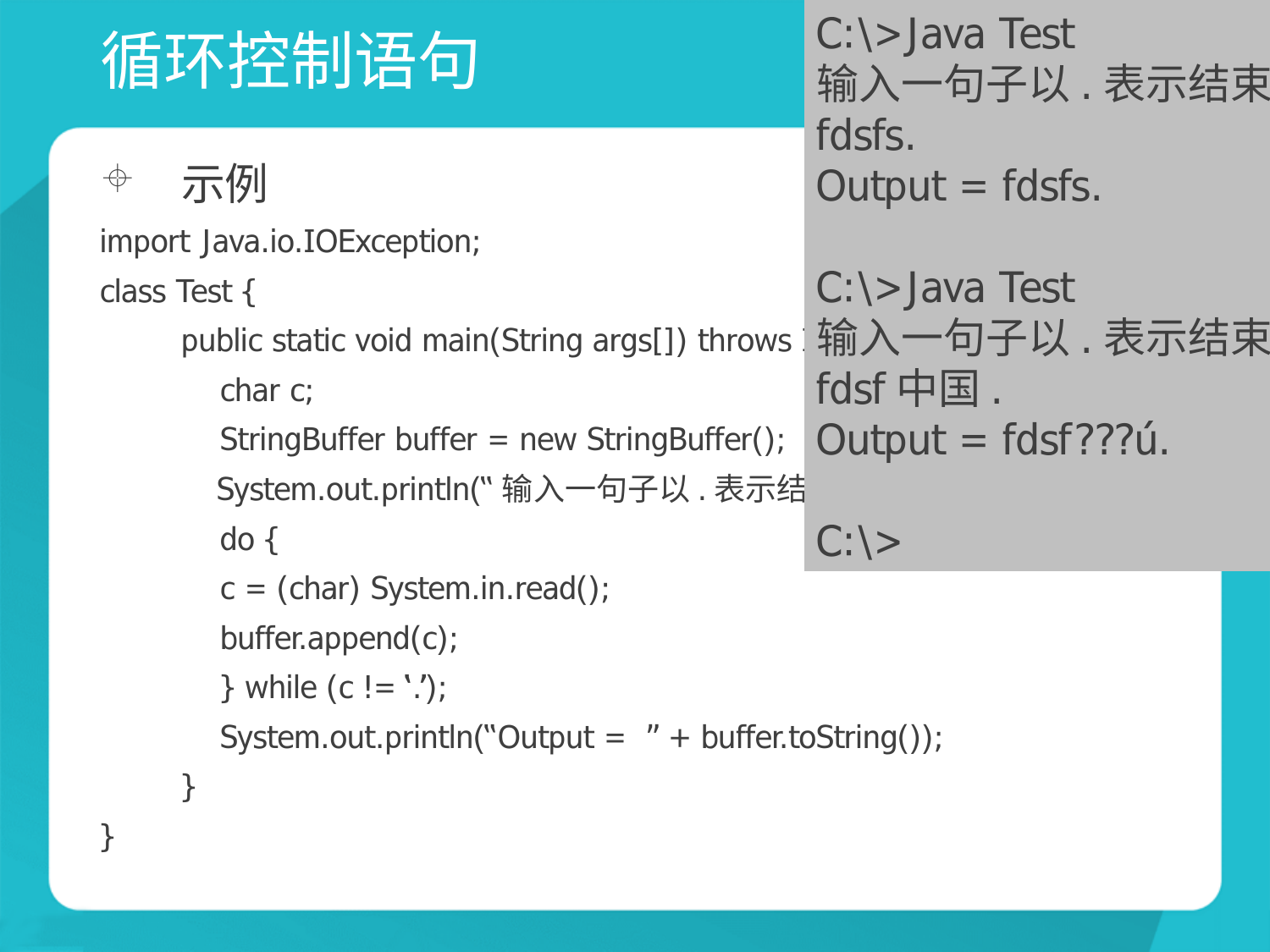

# 循环控制语句
C:\>Java Test
输入一句子以.表示结束
fdsfs.
Output = fdsfs.

C:\>Java Test
输入一句子以.表示结束
fdsf中国.
Output = fdsf???ú.

C:\>
示例
import Java.io.IOException;
class Test {
	public static void main(String args[]) throws IOException {
	    char c;
	    StringBuffer buffer = new StringBuffer();
            System.out.println(“输入一句子以.表示结束”);
	    do {
		    c = (char) System.in.read();
		    buffer.append(c);
	    } while (c != ‘.’);
	    System.out.println(“Output =  ” + buffer.toString());
	}
}